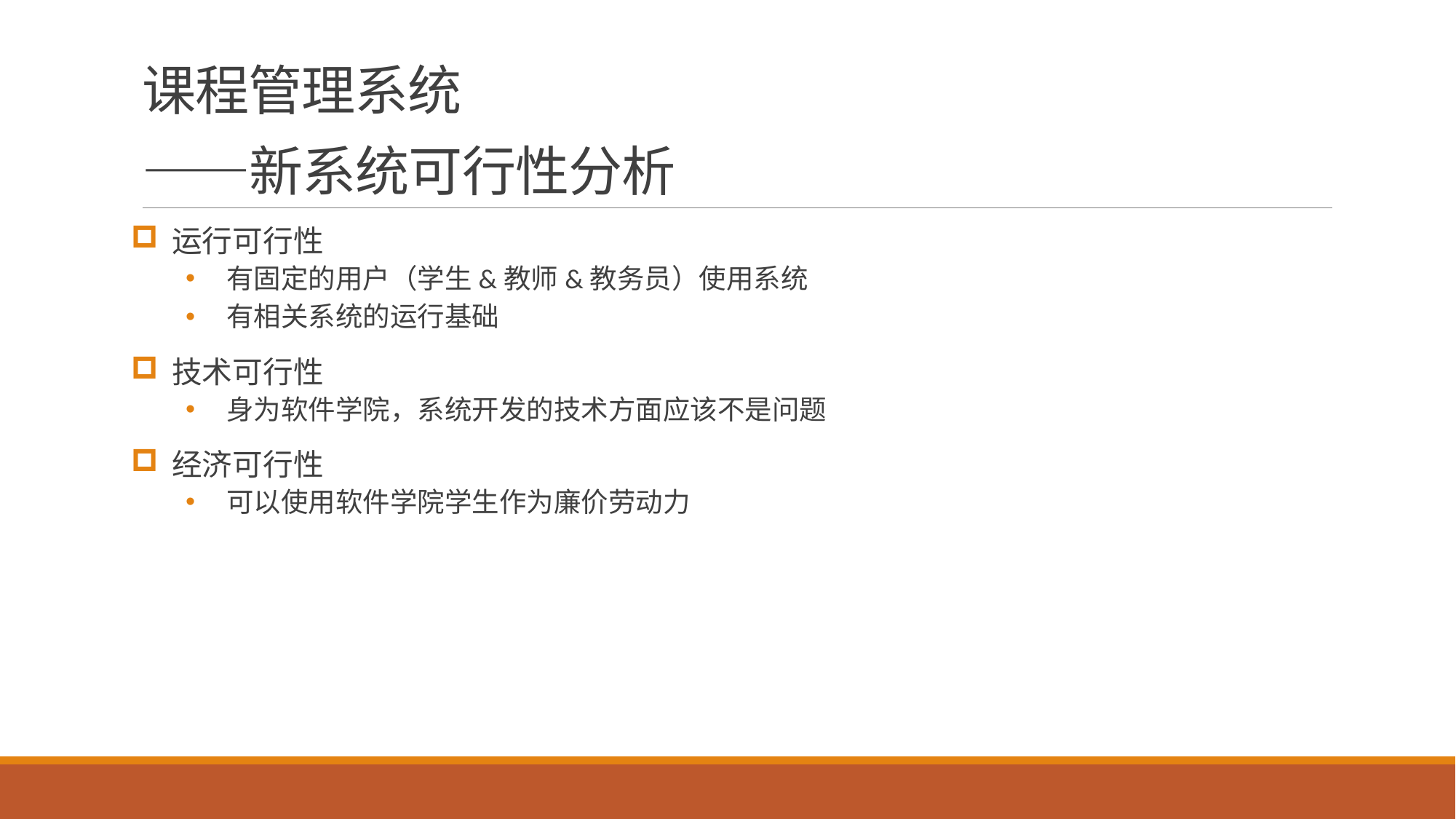

# 课程管理系统 ——新系统可行性分析
运行可行性
有固定的用户（学生&教师&教务员）使用系统
有相关系统的运行基础
技术可行性
身为软件学院，系统开发的技术方面应该不是问题
经济可行性
可以使用软件学院学生作为廉价劳动力